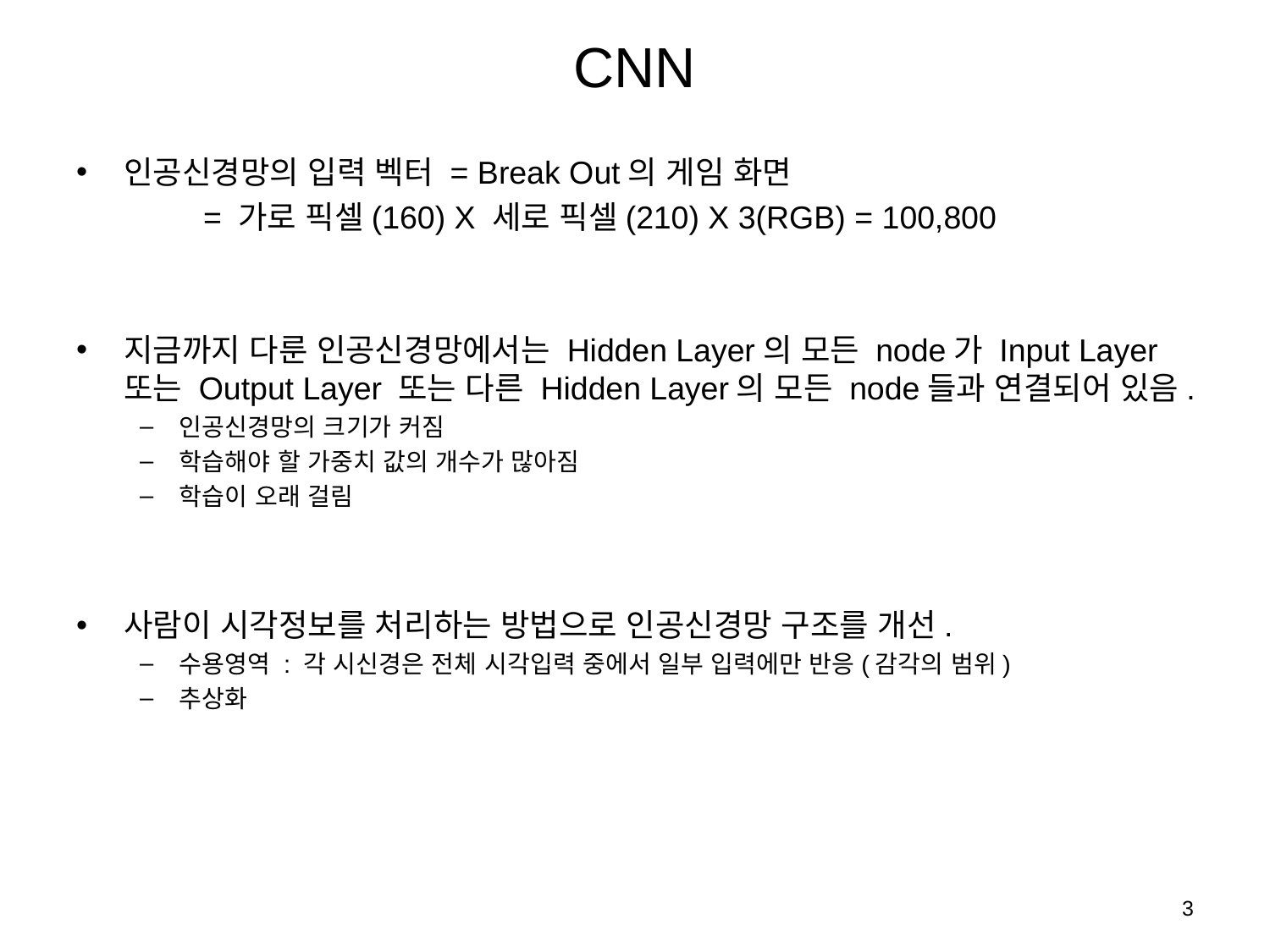

# CNN
인공신경망의 입력 벡터 = Break Out의 게임 화면
	= 가로 픽셀(160) X 세로 픽셀(210) X 3(RGB) = 100,800

지금까지 다룬 인공신경망에서는 Hidden Layer의 모든 node가 Input Layer 또는 Output Layer 또는 다른 Hidden Layer의 모든 node들과 연결되어 있음.
인공신경망의 크기가 커짐
학습해야 할 가중치 값의 개수가 많아짐
학습이 오래 걸림

사람이 시각정보를 처리하는 방법으로 인공신경망 구조를 개선.
수용영역 : 각 시신경은 전체 시각입력 중에서 일부 입력에만 반응(감각의 범위)
추상화
3